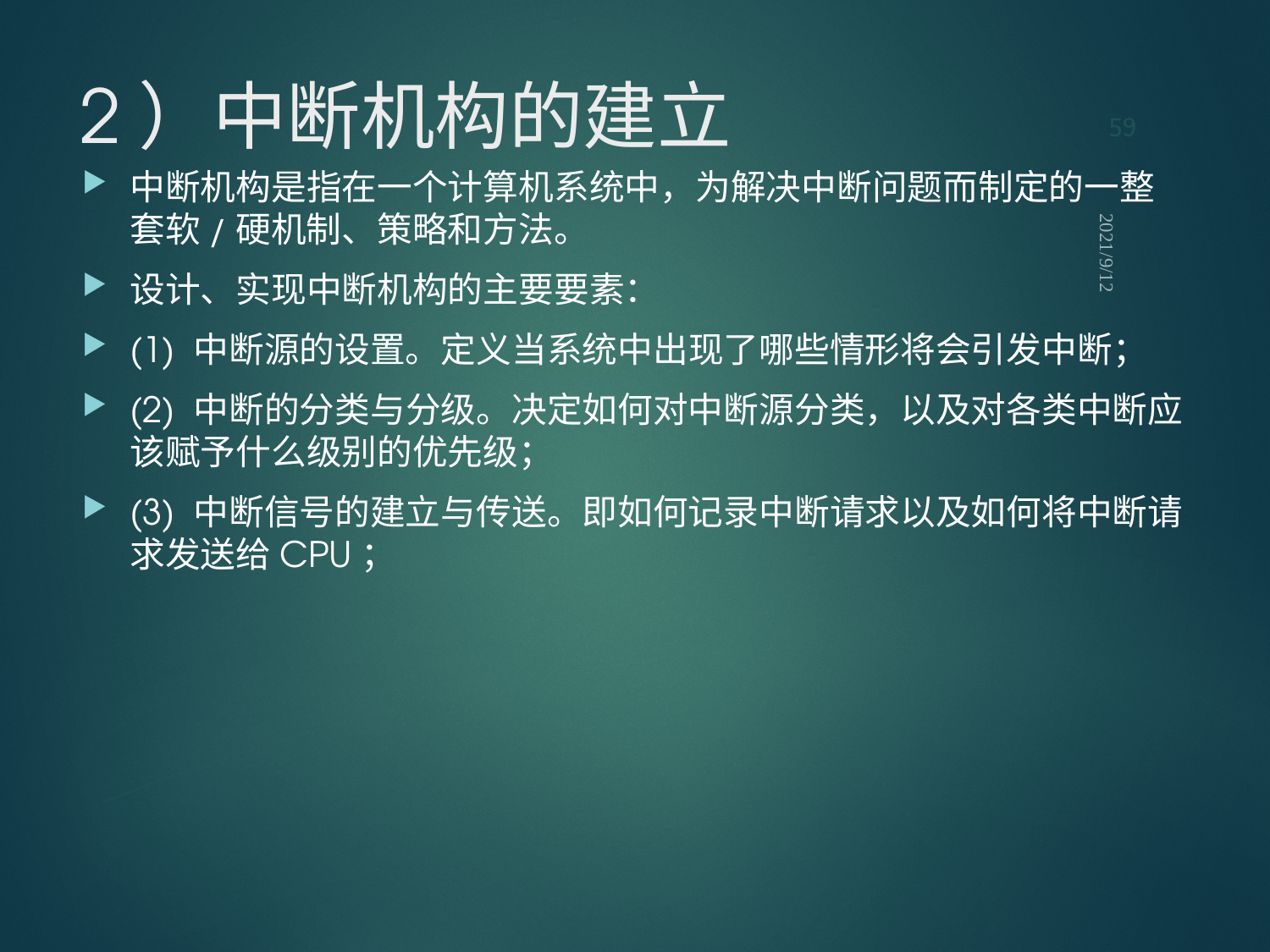

59
# 2）中断机构的建立
中断机构是指在一个计算机系统中，为解决中断问题而制定的一整套软/硬机制、策略和方法。
设计、实现中断机构的主要要素：
(1) 中断源的设置。定义当系统中出现了哪些情形将会引发中断；
(2) 中断的分类与分级。决定如何对中断源分类，以及对各类中断应该赋予什么级别的优先级；
(3) 中断信号的建立与传送。即如何记录中断请求以及如何将中断请求发送给CPU；

2021/9/12